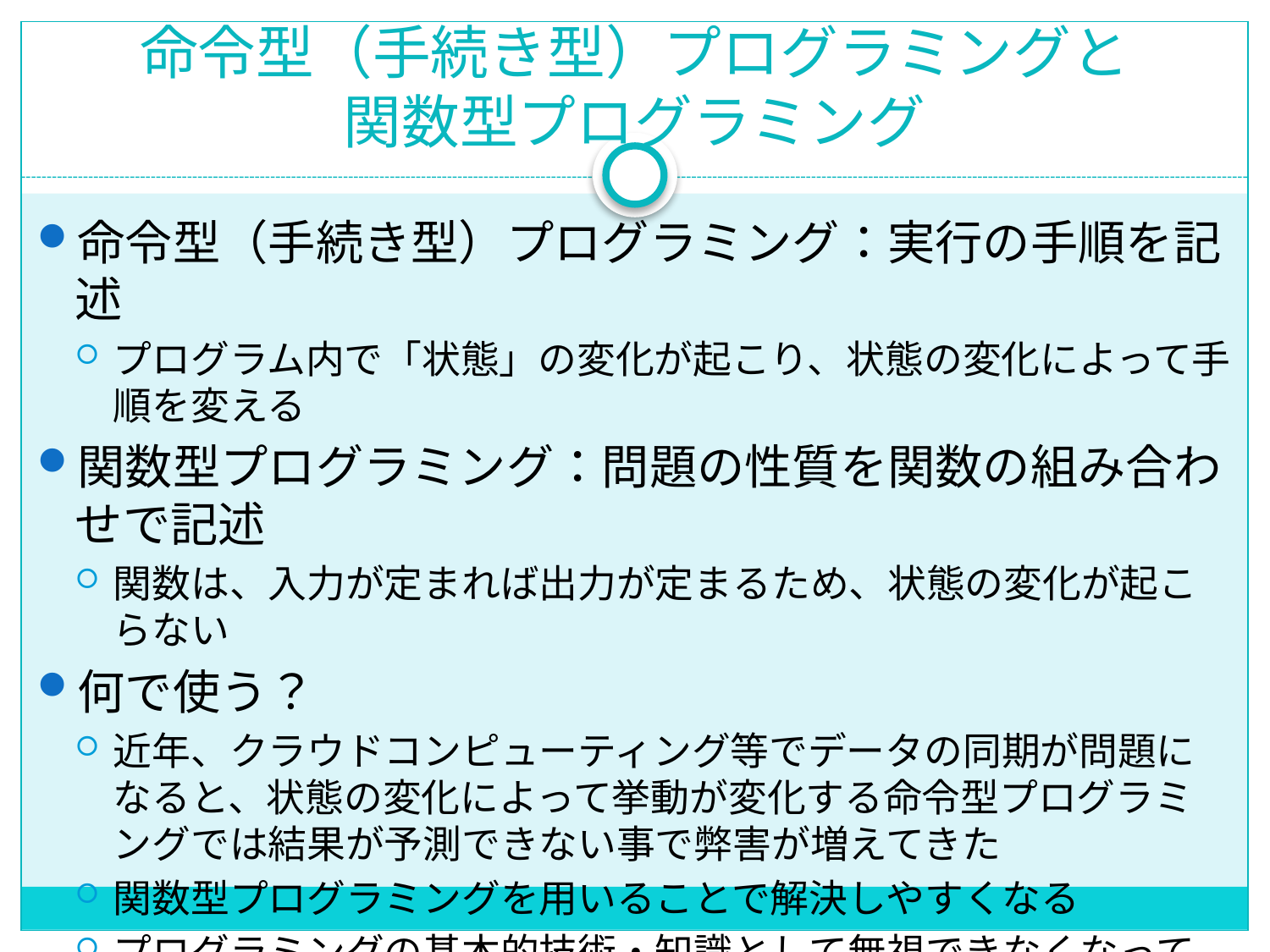

# 命令型（手続き型）プログラミングと 関数型プログラミング
命令型（手続き型）プログラミング：実行の手順を記述
プログラム内で「状態」の変化が起こり、状態の変化によって手順を変える
関数型プログラミング：問題の性質を関数の組み合わせで記述
関数は、入力が定まれば出力が定まるため、状態の変化が起こらない
何で使う？
近年、クラウドコンピューティング等でデータの同期が問題になると、状態の変化によって挙動が変化する命令型プログラミングでは結果が予測できない事で弊害が増えてきた
関数型プログラミングを用いることで解決しやすくなる
プログラミングの基本的技術・知識として無視できなくなっている